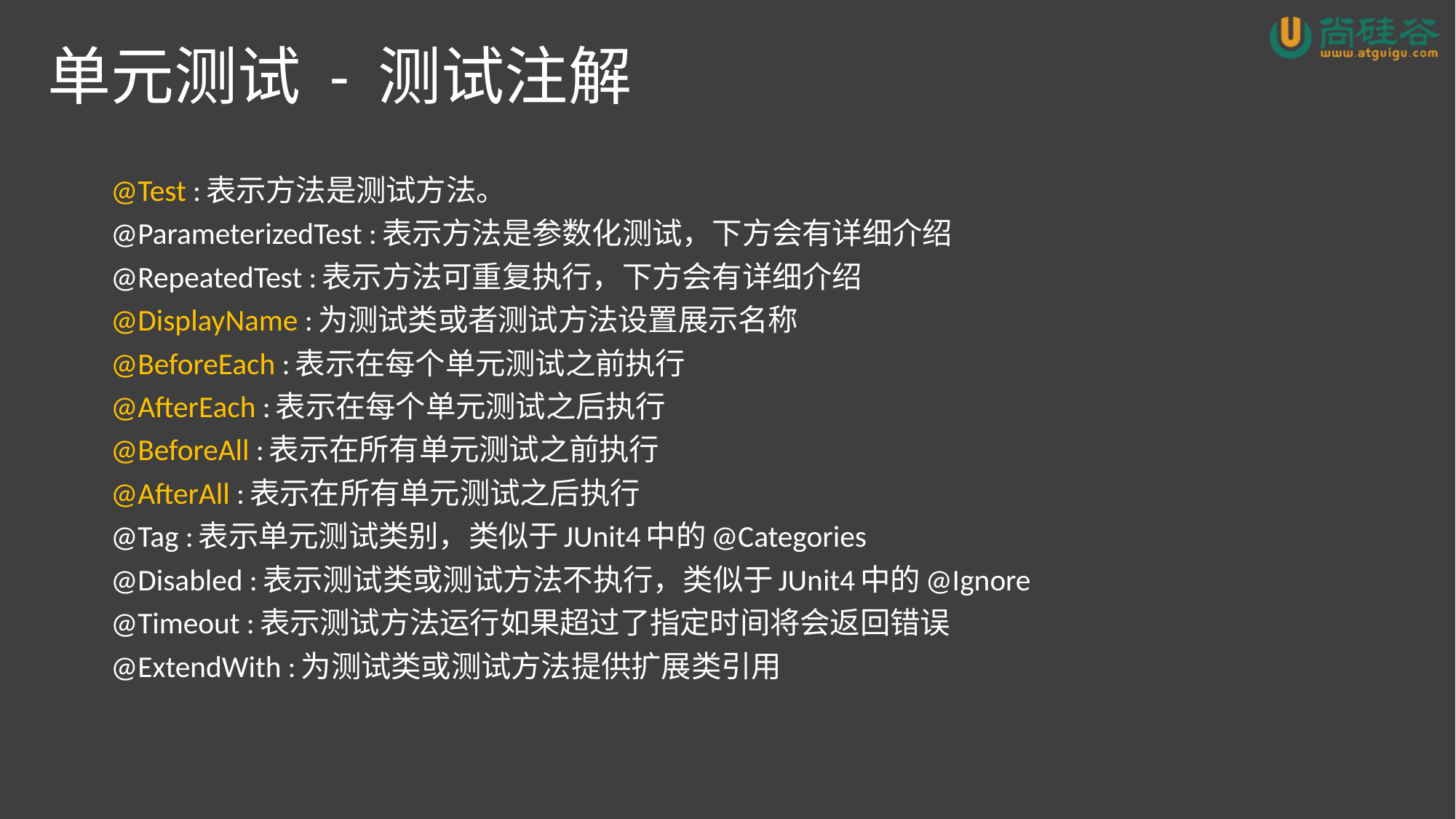

# 单元测试 - 测试注解
@Test :表示方法是测试方法。
@ParameterizedTest :表示方法是参数化测试，下方会有详细介绍
@RepeatedTest :表示方法可重复执行，下方会有详细介绍
@DisplayName :为测试类或者测试方法设置展示名称
@BeforeEach :表示在每个单元测试之前执行
@AfterEach :表示在每个单元测试之后执行
@BeforeAll :表示在所有单元测试之前执行
@AfterAll :表示在所有单元测试之后执行
@Tag :表示单元测试类别，类似于JUnit4中的@Categories
@Disabled :表示测试类或测试方法不执行，类似于JUnit4中的@Ignore
@Timeout :表示测试方法运行如果超过了指定时间将会返回错误
@ExtendWith :为测试类或测试方法提供扩展类引用